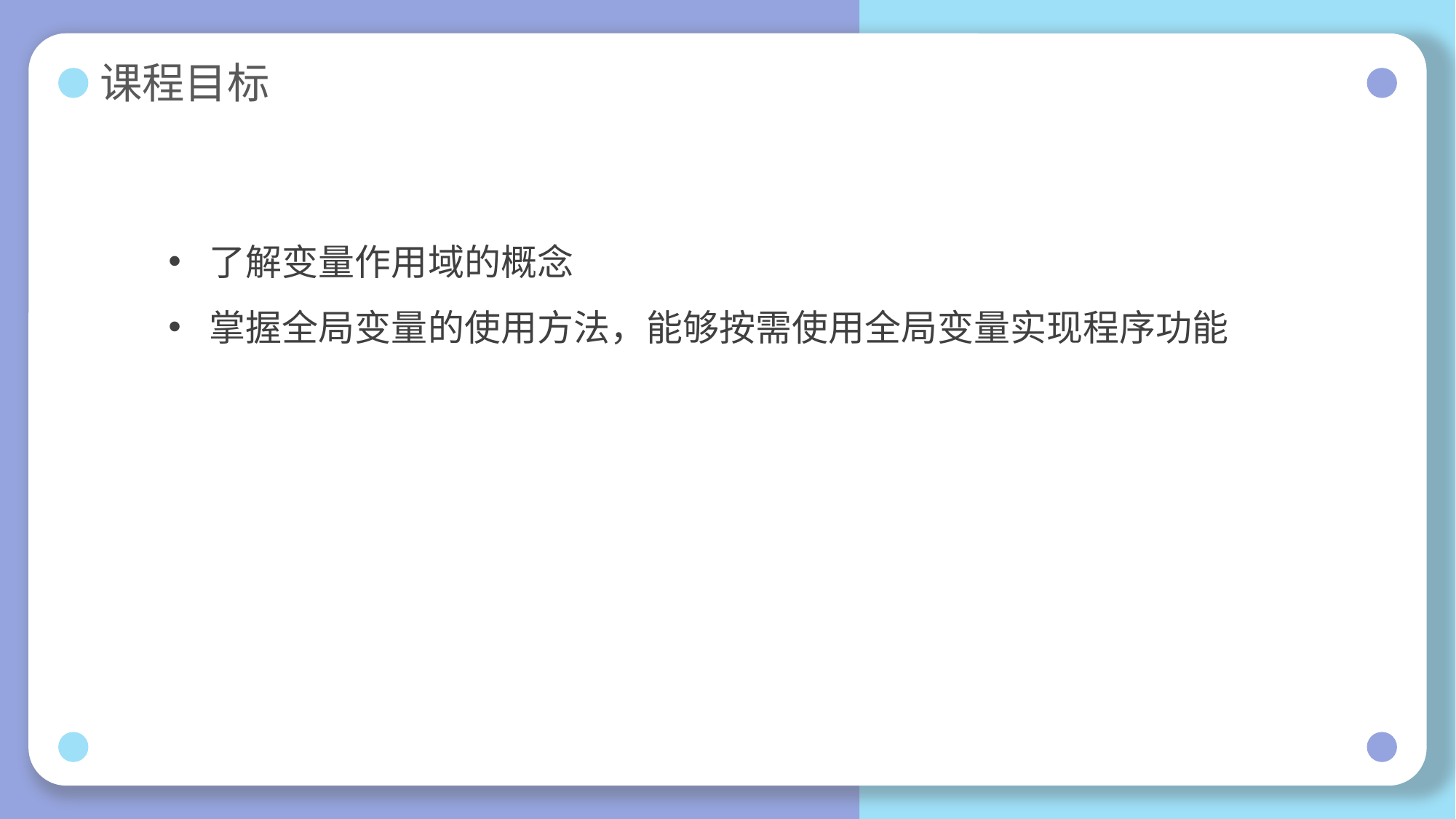

# 课程目标
了解变量作用域的概念
掌握全局变量的使用方法，能够按需使用全局变量实现程序功能